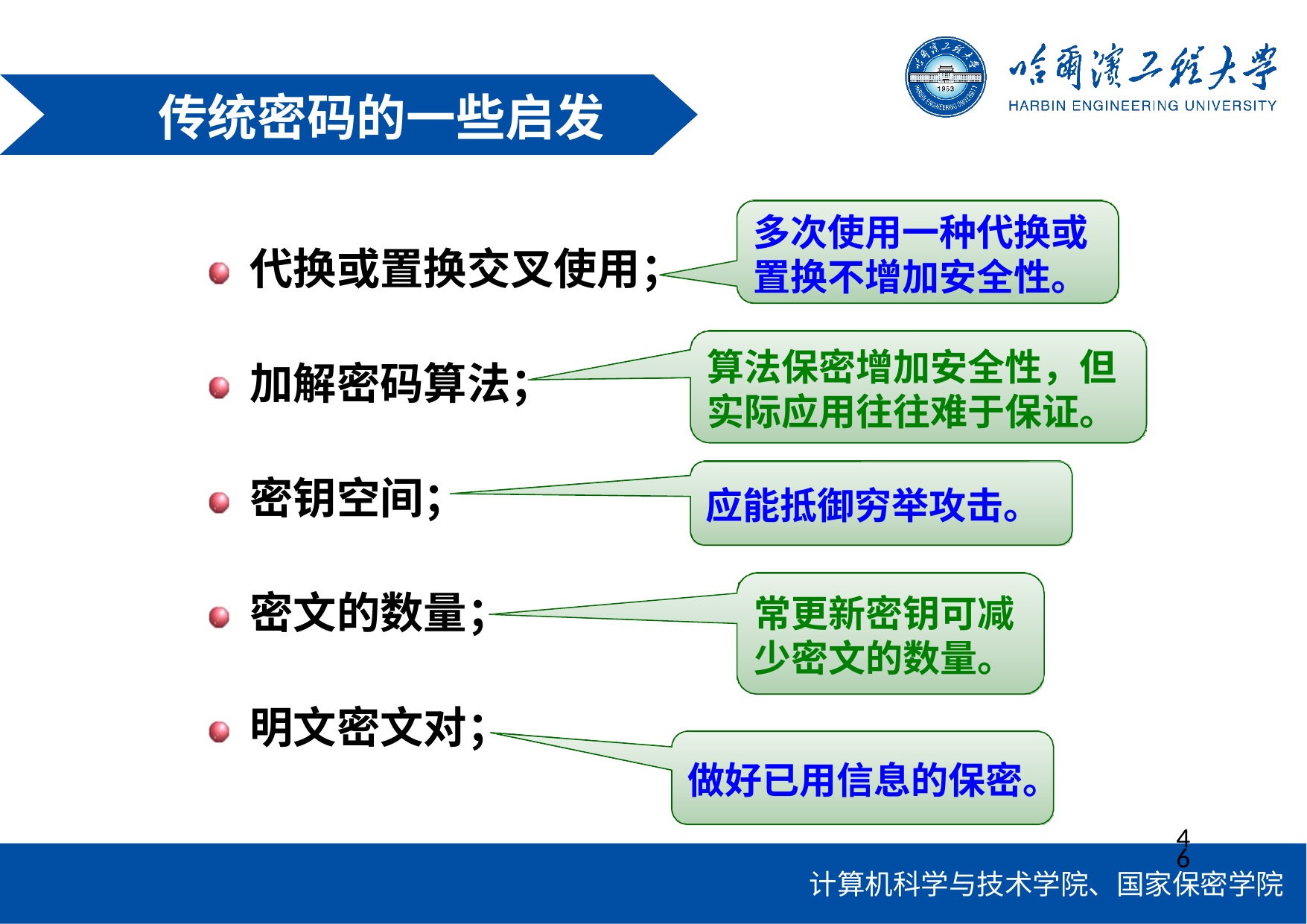

# 传统密码的一些启发

多次使用一种代换或 置换不增加安全性。
代换或置换交叉使用；

算法保密增加安全性，但 实际应用往往难于保证。
加解密码算法；

密钥空间；
应能抵御穷举攻击。

密文的数量；
常更新密钥可减 少密文的数量。

明文密文对；

做好已用信息的保密。
46